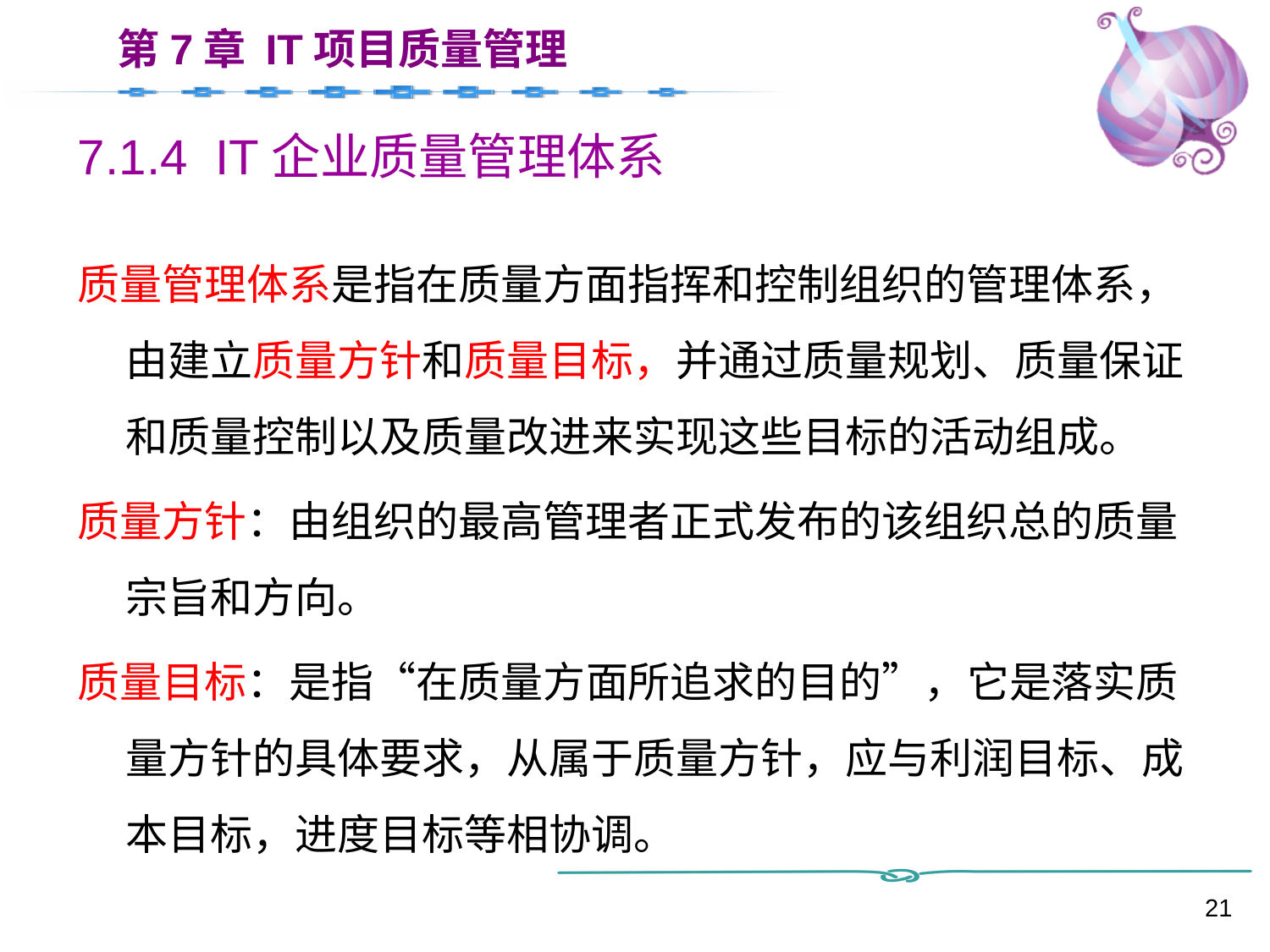

# 7.1.4  IT企业质量管理体系
质量管理体系是指在质量方面指挥和控制组织的管理体系，由建立质量方针和质量目标，并通过质量规划、质量保证和质量控制以及质量改进来实现这些目标的活动组成。
质量方针：由组织的最高管理者正式发布的该组织总的质量宗旨和方向。
质量目标：是指“在质量方面所追求的目的”，它是落实质量方针的具体要求，从属于质量方针，应与利润目标、成本目标，进度目标等相协调。
21